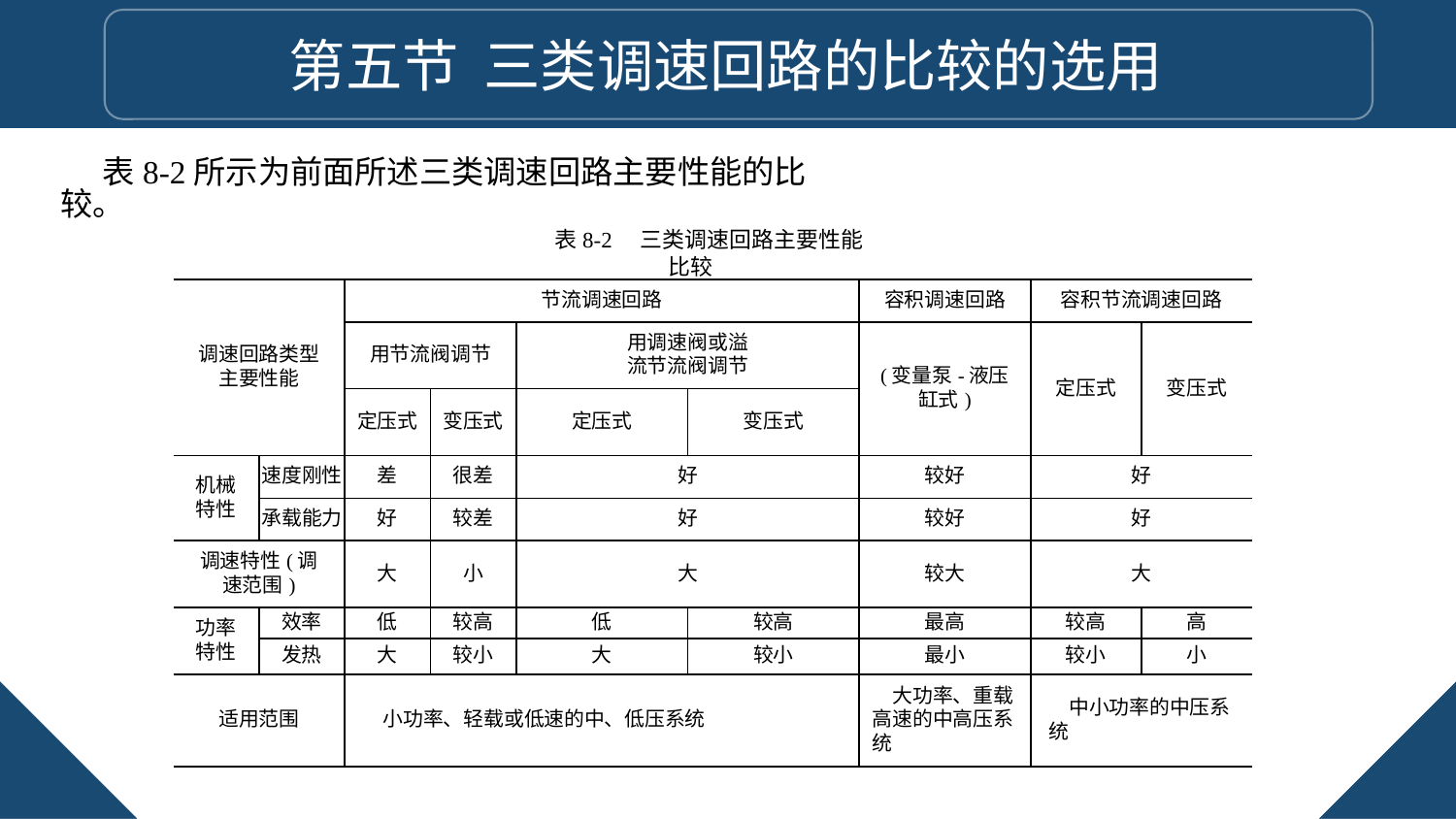

第五节  三类调速回路的比较的选用
表8-2所示为前面所述三类调速回路主要性能的比较。
表8-2　三类调速回路主要性能比较
| 调速回路类型主要性能 |  | 节流调速回路 |  |  |  | 容积调速回路 | 容积节流调速回路 |  |
| --- | --- | --- | --- | --- | --- | --- | --- | --- |
|  |  | 用节流阀调节 |  | 用调速阀或溢 流节流阀调节 |  | (变量泵-液压缸式) | 定压式 | 变压式 |
|  |  | 定压式 | 变压式 | 定压式 | 变压式 |  |  |  |
| 机械特性 | 速度刚性 | 差 | 很差 | 好 |  | 较好 | 好 |  |
|  | 承载能力 | 好 | 较差 | 好 |  | 较好 | 好 |  |
| 调速特性(调速范围) |  | 大 | 小 | 大 |  | 较大 | 大 |  |
| 功率特性 | 效率 | 低 | 较高 | 低 | 较高 | 最高 | 较高 | 高 |
|  | 发热 | 大 | 较小 | 大 | 较小 | 最小 | 较小 | 小 |
| 适用范围 |  | 小功率、轻载或低速的中、低压系统 |  |  |  | 大功率、重载高速的中高压系统 | 中小功率的中压系统 |  |